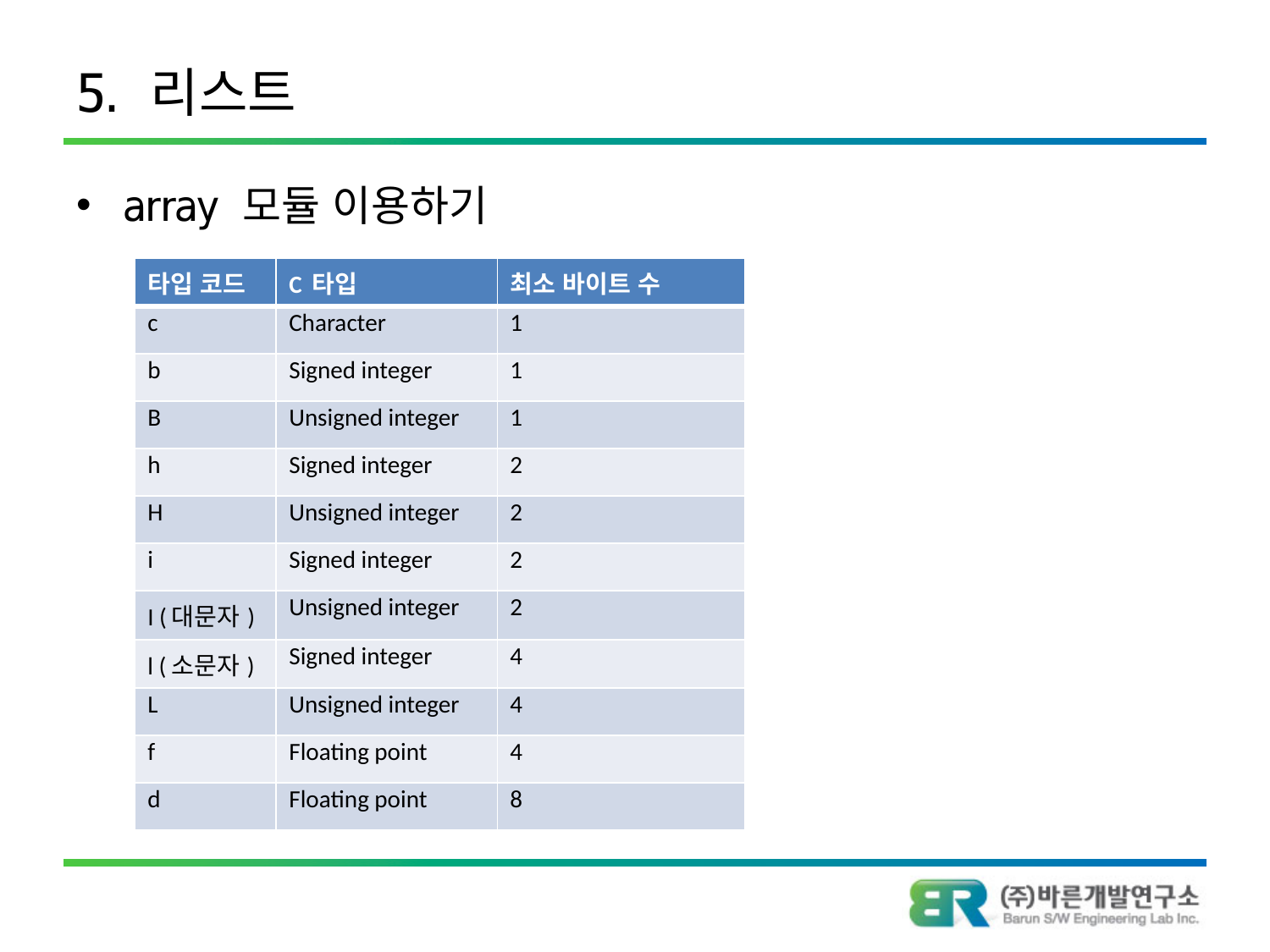

# 5. 리스트
array 모듈 이용하기

| 타입 코드 | C 타입 | 최소 바이트 수 |
| --- | --- | --- |
| c | Character | 1 |
| b | Signed integer | 1 |
| B | Unsigned integer | 1 |
| h | Signed integer | 2 |
| H | Unsigned integer | 2 |
| i | Signed integer | 2 |
| I (대문자) | Unsigned integer | 2 |
| l (소문자) | Signed integer | 4 |
| L | Unsigned integer | 4 |
| f | Floating point | 4 |
| d | Floating point | 8 |